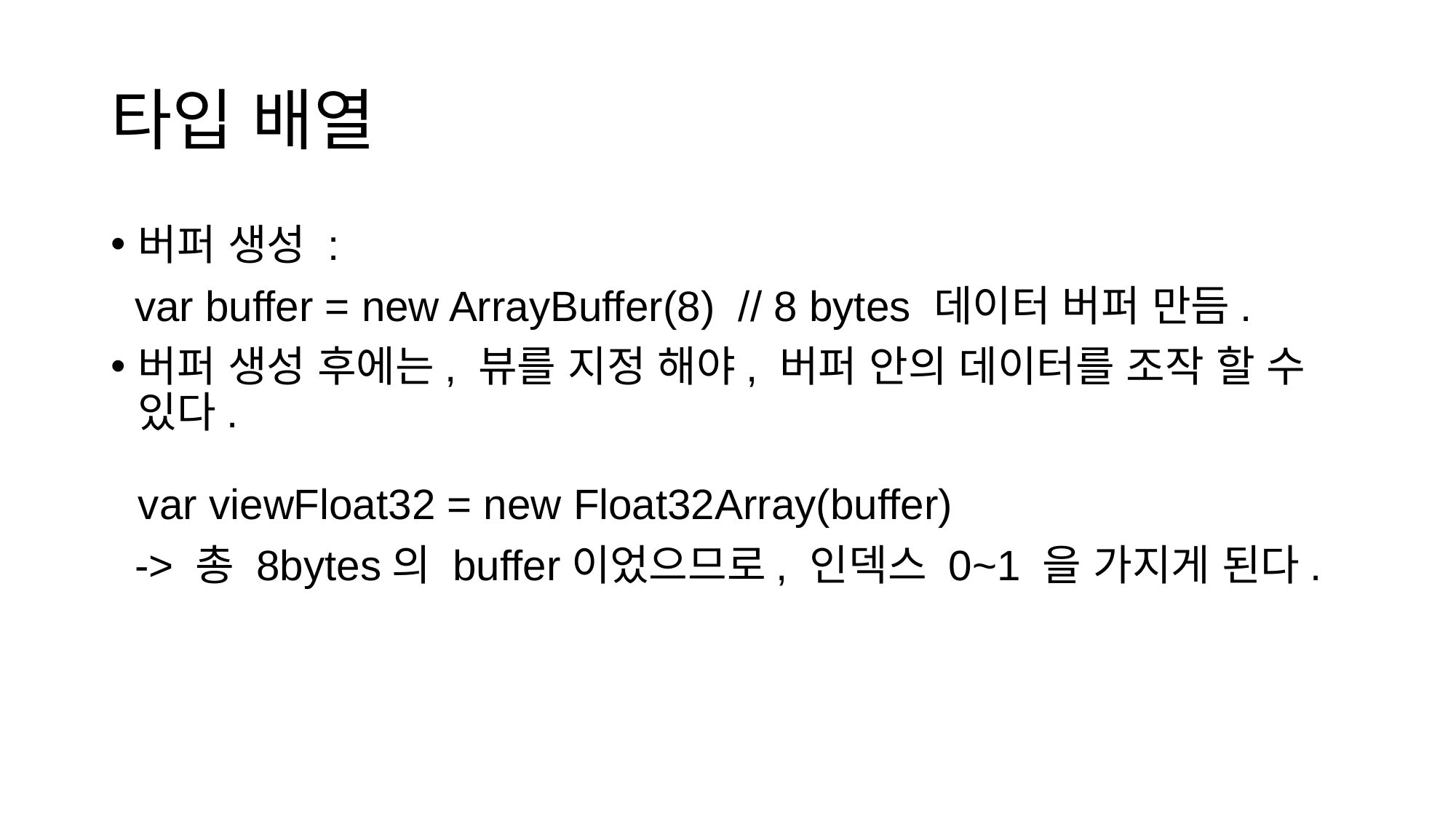

# 타입 배열
버퍼 생성 :
  var buffer = new ArrayBuffer(8)  // 8 bytes 데이터 버퍼 만듬.
버퍼 생성 후에는, 뷰를 지정 해야, 버퍼 안의 데이터를 조작 할 수 있다.
var viewFloat32 = new Float32Array(buffer)
  -> 총 8bytes의 buffer이었으므로, 인덱스 0~1 을 가지게 된다.